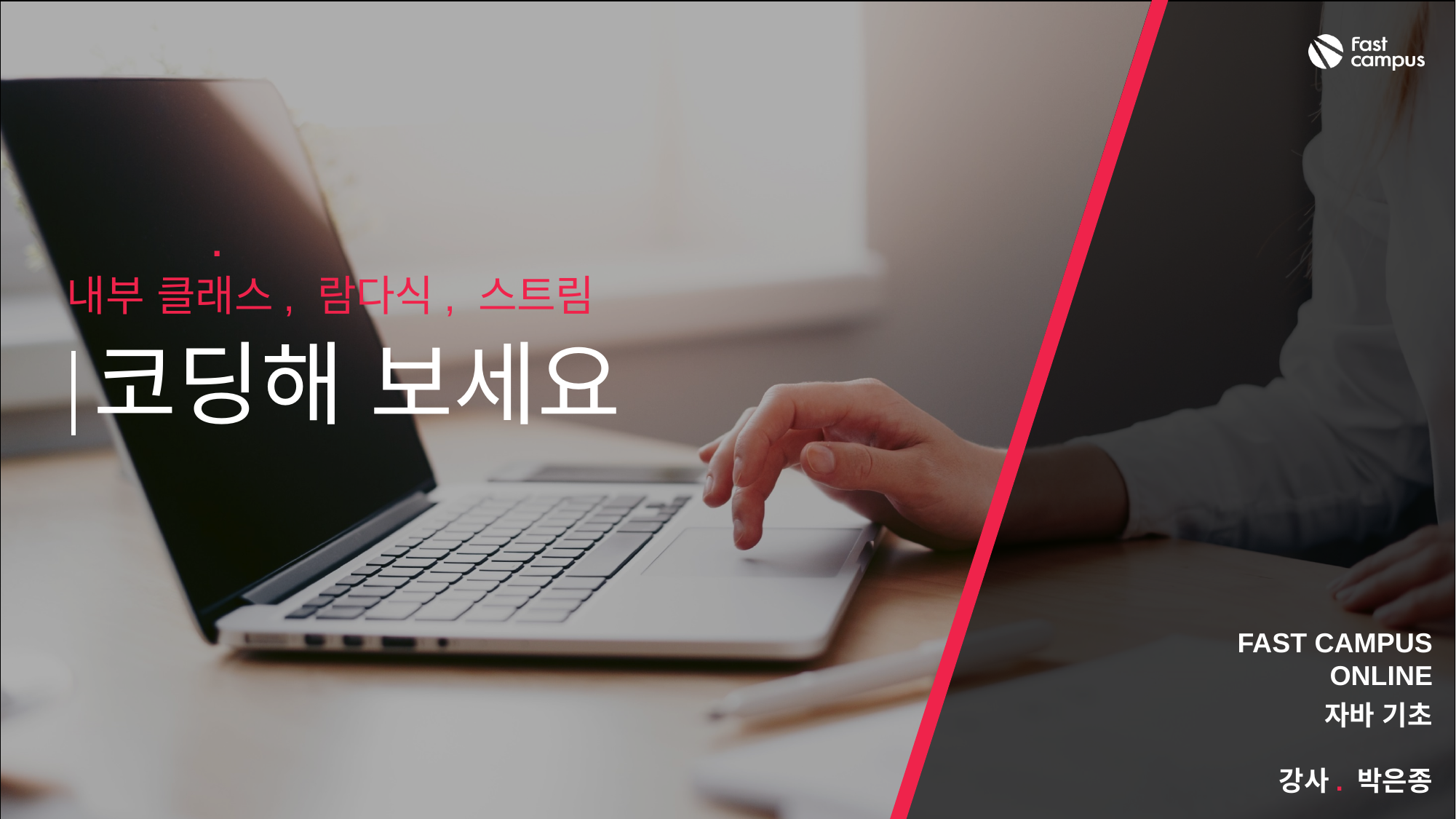

12
내부 클래스, 람다식, 스트림
코딩해 보세요